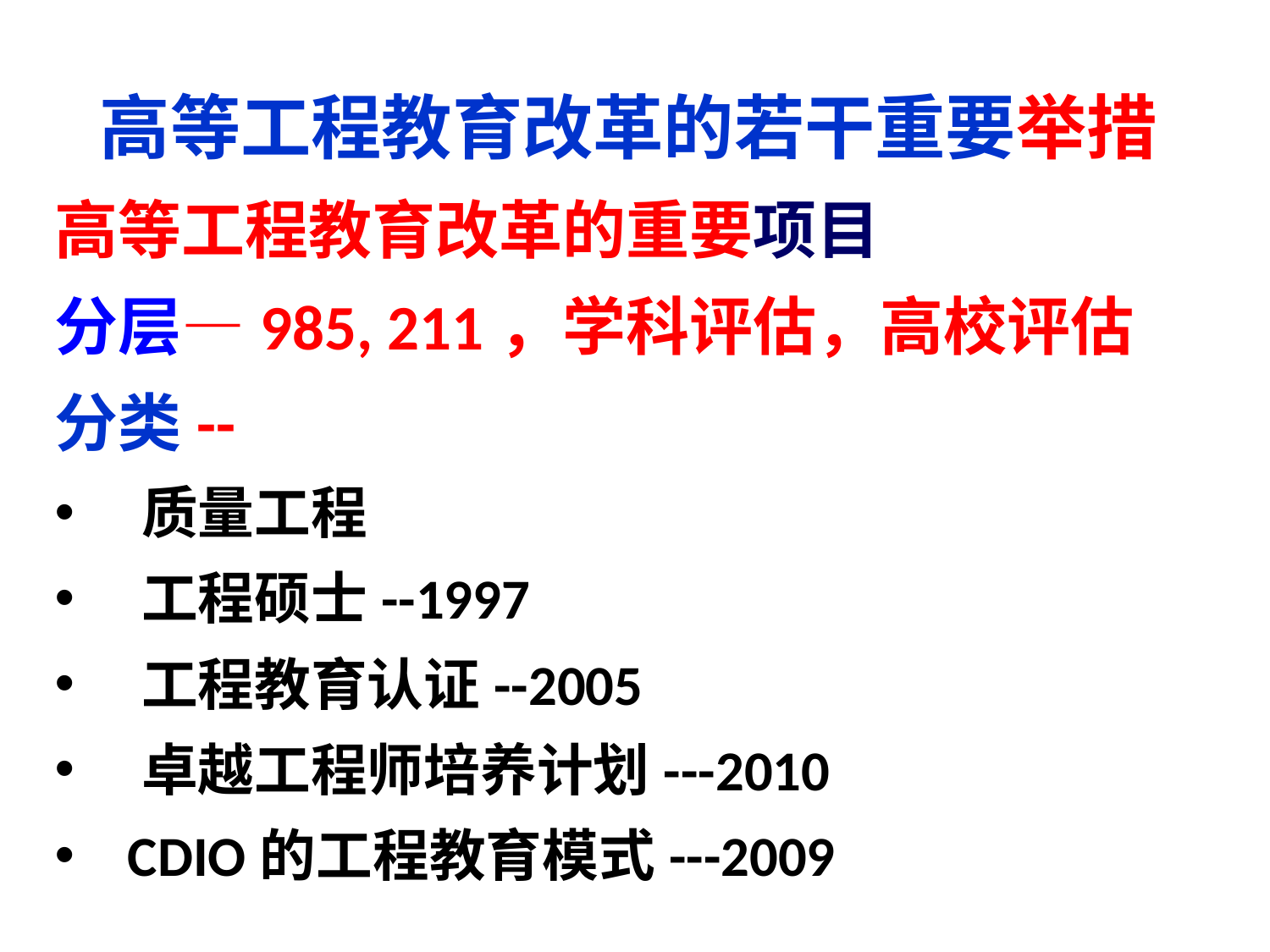

高等工程教育改革的若干重要举措
高等工程教育改革的重要项目
分层—985, 211，学科评估，高校评估
分类--
  质量工程
  工程硕士--1997
  工程教育认证--2005
  卓越工程师培养计划---2010
  CDIO的工程教育模式---2009